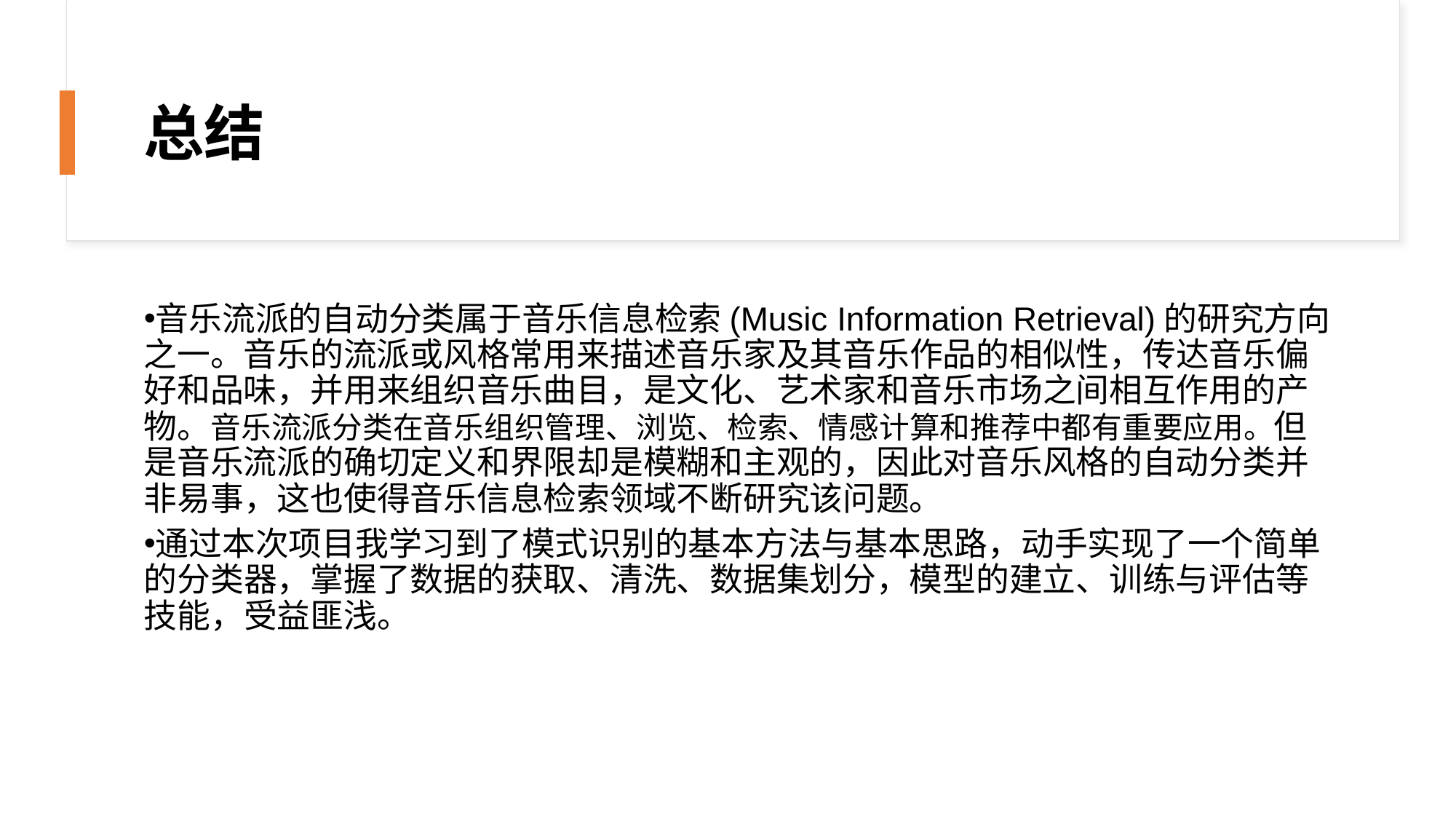

总结

音乐流派的自动分类属于音乐信息检索(Music Information Retrieval)的研究方向之一。音乐的流派或风格常用来描述音乐家及其音乐作品的相似性，传达音乐偏好和品味，并用来组织音乐曲目，是文化、艺术家和音乐市场之间相互作用的产物。音乐流派分类在音乐组织管理、浏览、检索、情感计算和推荐中都有重要应用。但是音乐流派的确切定义和界限却是模糊和主观的，因此对音乐风格的自动分类并非易事，这也使得音乐信息检索领域不断研究该问题。
通过本次项目我学习到了模式识别的基本方法与基本思路，动手实现了一个简单的分类器，掌握了数据的获取、清洗、数据集划分，模型的建立、训练与评估等技能，受益匪浅。